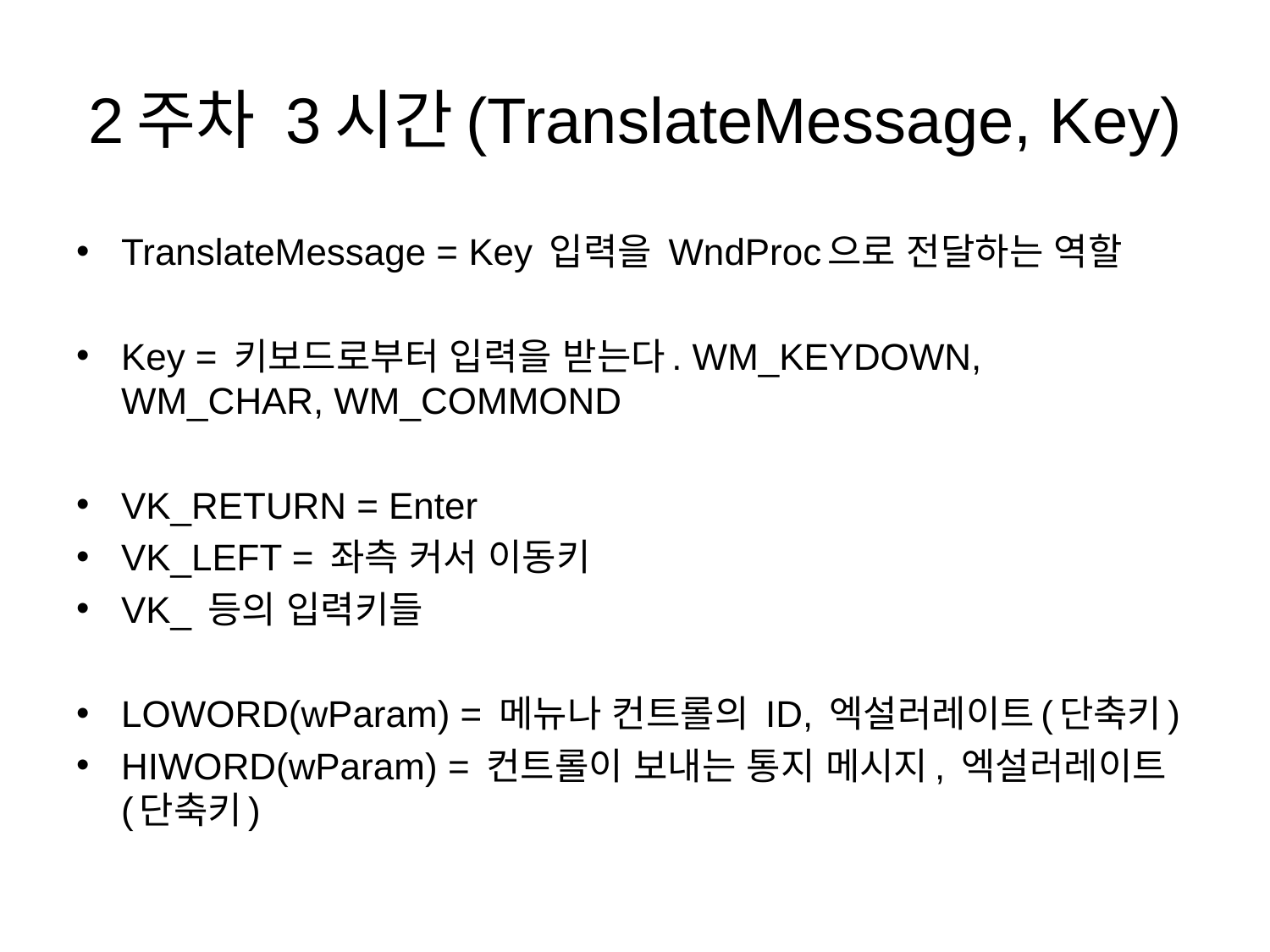

# 2주차 3시간(TranslateMessage, Key)
TranslateMessage = Key 입력을 WndProc으로 전달하는 역할

Key = 키보드로부터 입력을 받는다. WM_KEYDOWN, WM_CHAR, WM_COMMOND

VK_RETURN = Enter
VK_LEFT = 좌측 커서 이동키
VK_ 등의 입력키들

LOWORD(wParam) = 메뉴나 컨트롤의 ID, 엑설러레이트(단축키)
HIWORD(wParam) = 컨트롤이 보내는 통지 메시지, 엑설러레이트(단축키)